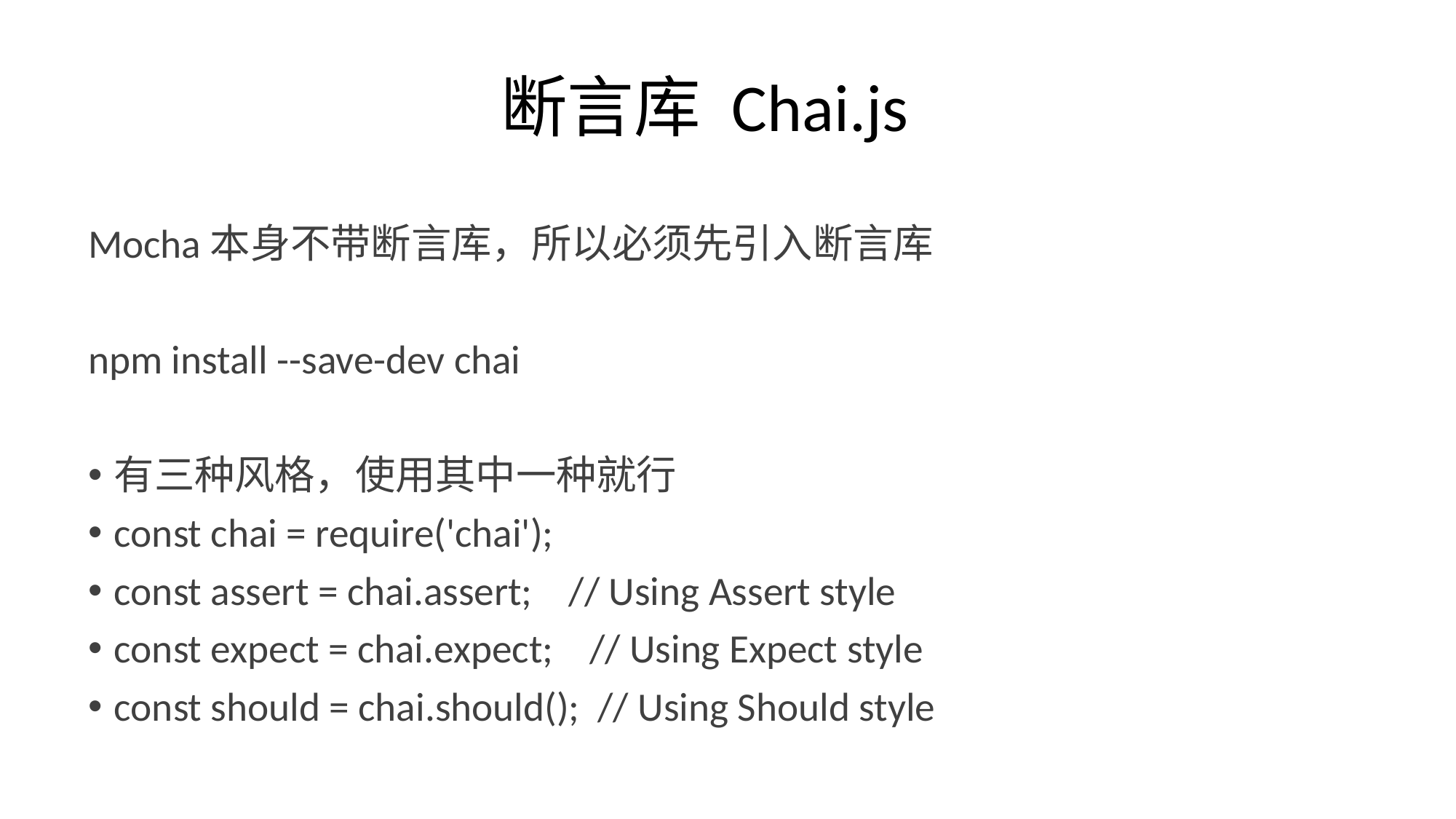

# 断言库 Chai.js
Mocha本身不带断言库，所以必须先引入断言库

npm install --save-dev chai

有三种风格，使用其中一种就行
const chai = require('chai');
const assert = chai.assert;    // Using Assert style
const expect = chai.expect;    // Using Expect style
const should = chai.should();  // Using Should style